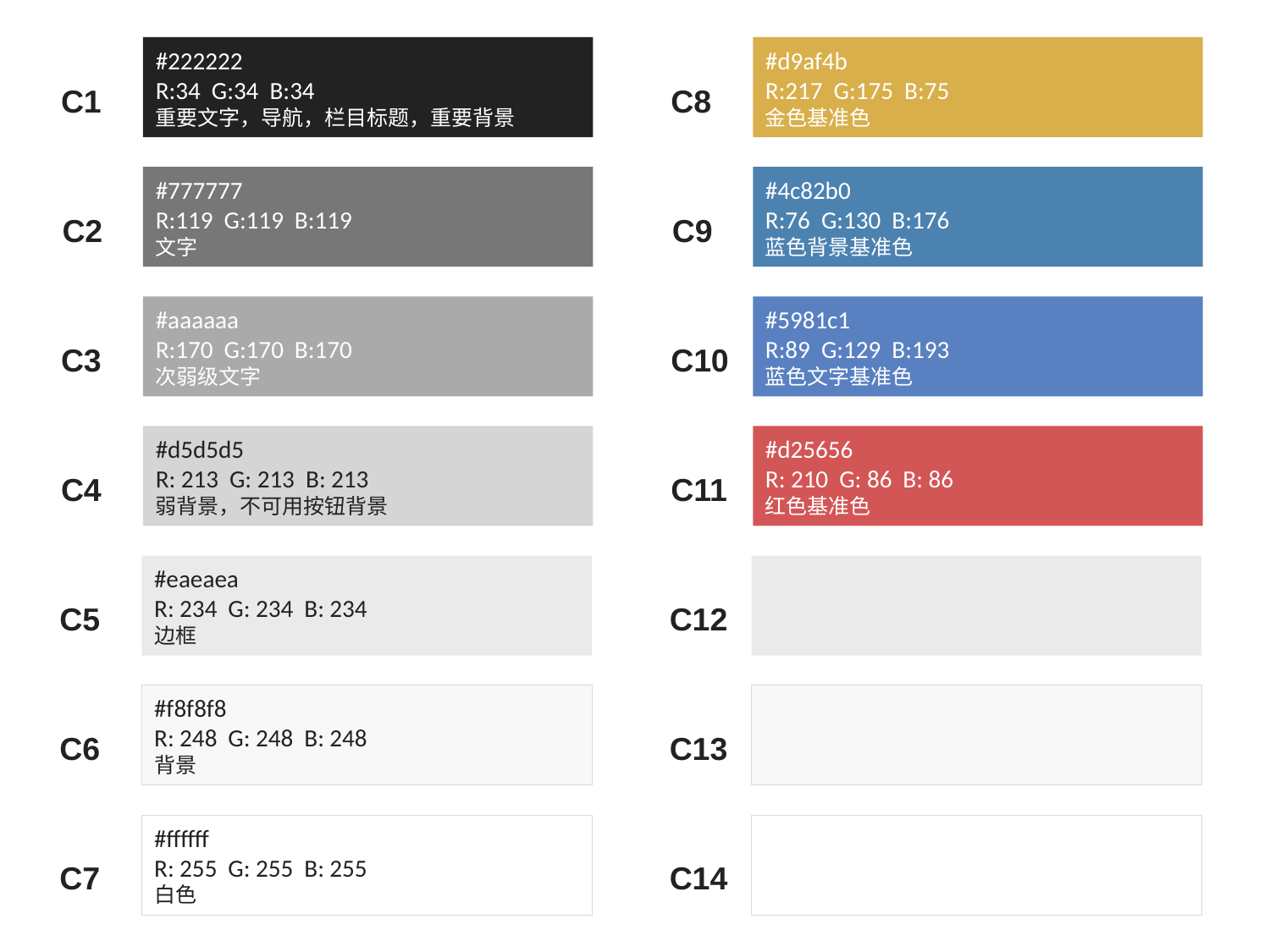

#222222
R:34  G:34  B:34
重要文字，导航，栏目标题，重要背景
C1
#777777
R:119  G:119  B:119
文字
C2
#aaaaaa
R:170  G:170  B:170
次弱级文字
C3
#d5d5d5
R: 213  G: 213  B: 213
弱背景，不可用按钮背景
C4
#eaeaea
R: 234  G: 234  B: 234
边框
C5
#f8f8f8
R: 248  G: 248  B: 248
背景
C6
#ffffff
R: 255  G: 255  B: 255
白色
C7
#d9af4b
R:217  G:175  B:75
金色基准色
C8
#4c82b0
R:76  G:130  B:176
蓝色背景基准色
C9
#5981c1
R:89  G:129  B:193
蓝色文字基准色
C10
#d25656
R: 210  G: 86  B: 86
红色基准色
C11

C12

C13

C14